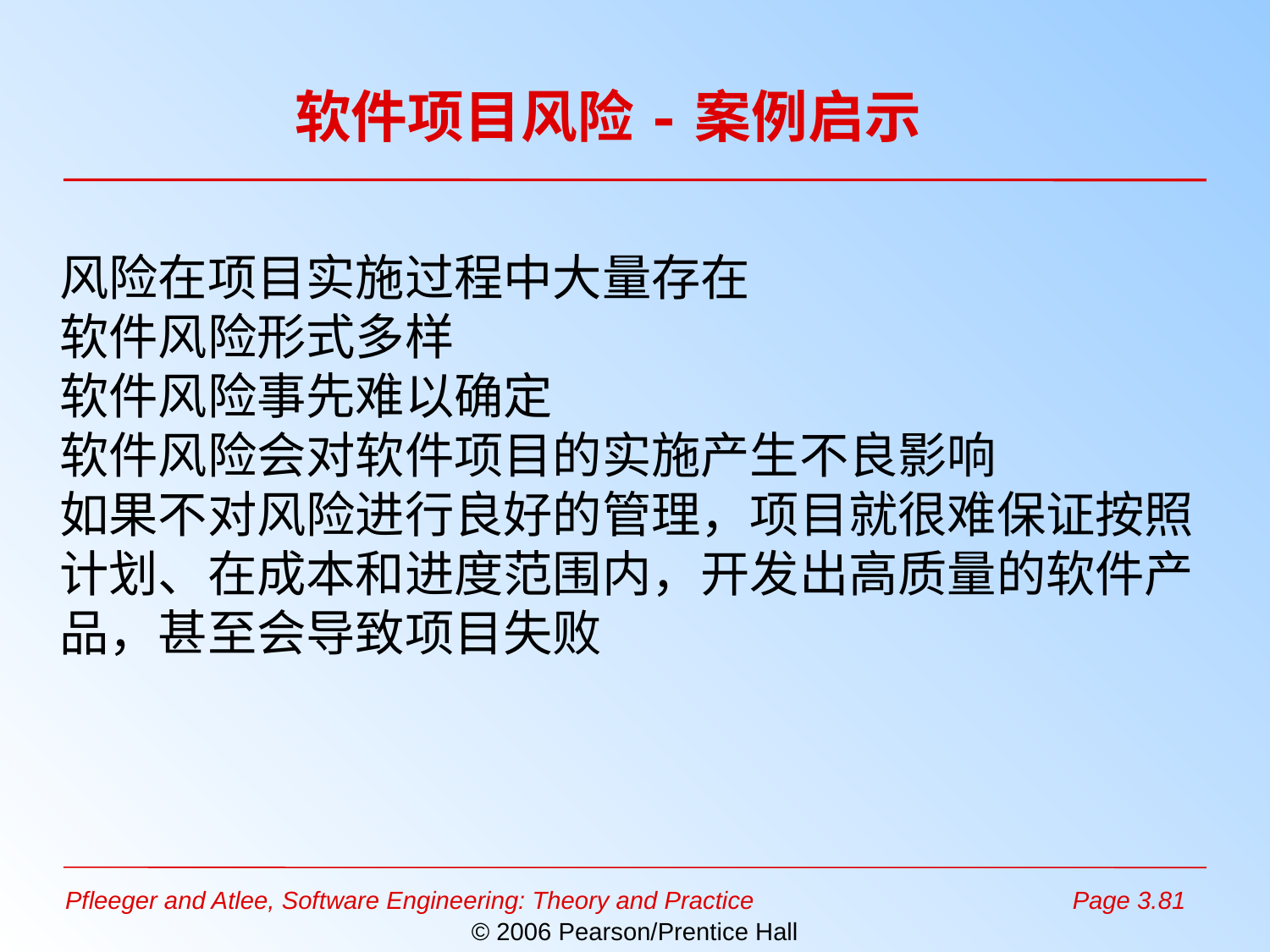

# 81
软件项目风险-案例启示
风险在项目实施过程中大量存在
软件风险形式多样
软件风险事先难以确定
软件风险会对软件项目的实施产生不良影响
如果不对风险进行良好的管理，项目就很难保证按照计划、在成本和进度范围内，开发出高质量的软件产品，甚至会导致项目失败